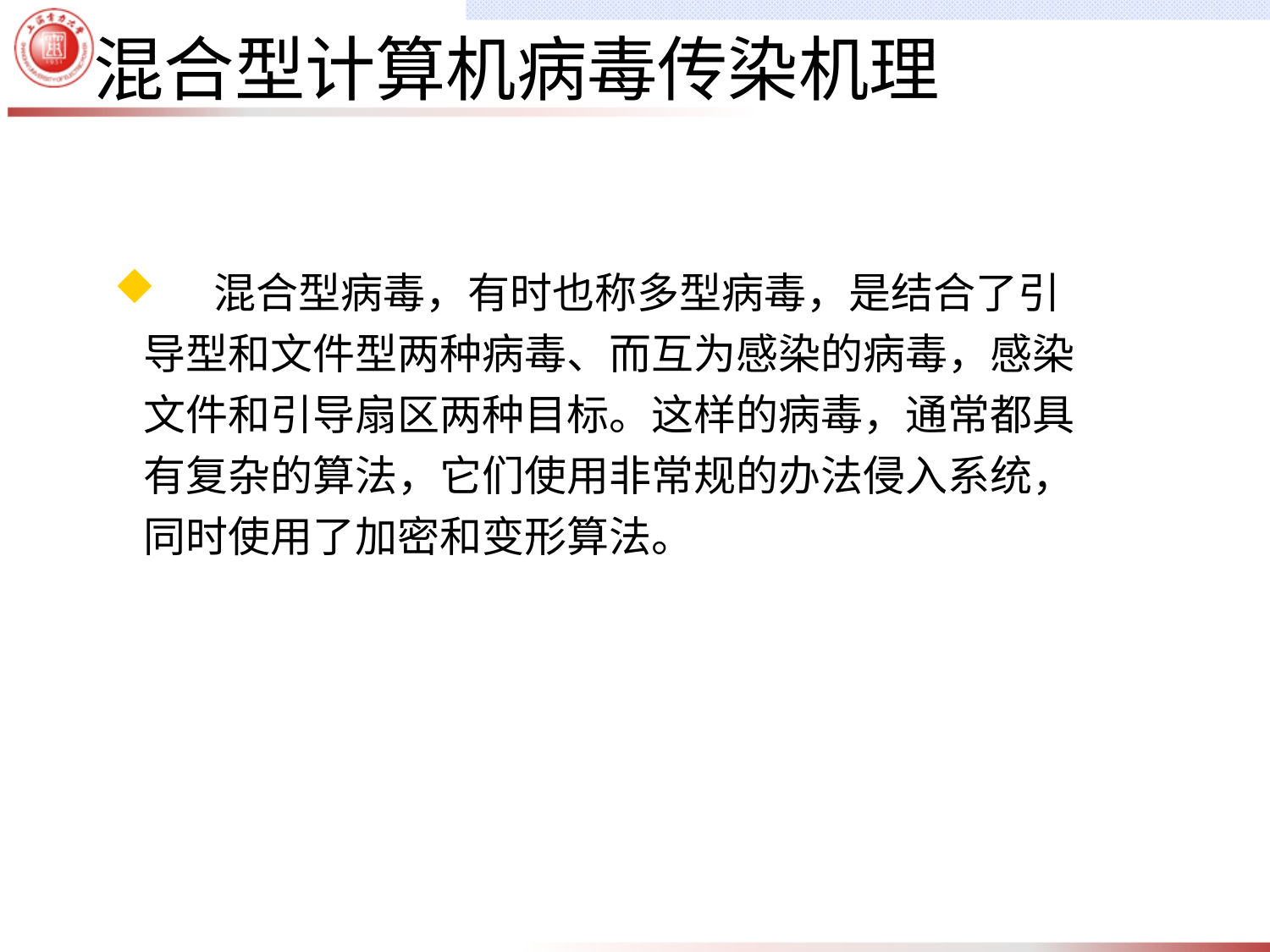

混合型计算机病毒传染机理
     混合型病毒，有时也称多型病毒，是结合了引导型和文件型两种病毒、而互为感染的病毒，感染文件和引导扇区两种目标。这样的病毒，通常都具有复杂的算法，它们使用非常规的办法侵入系统，同时使用了加密和变形算法。